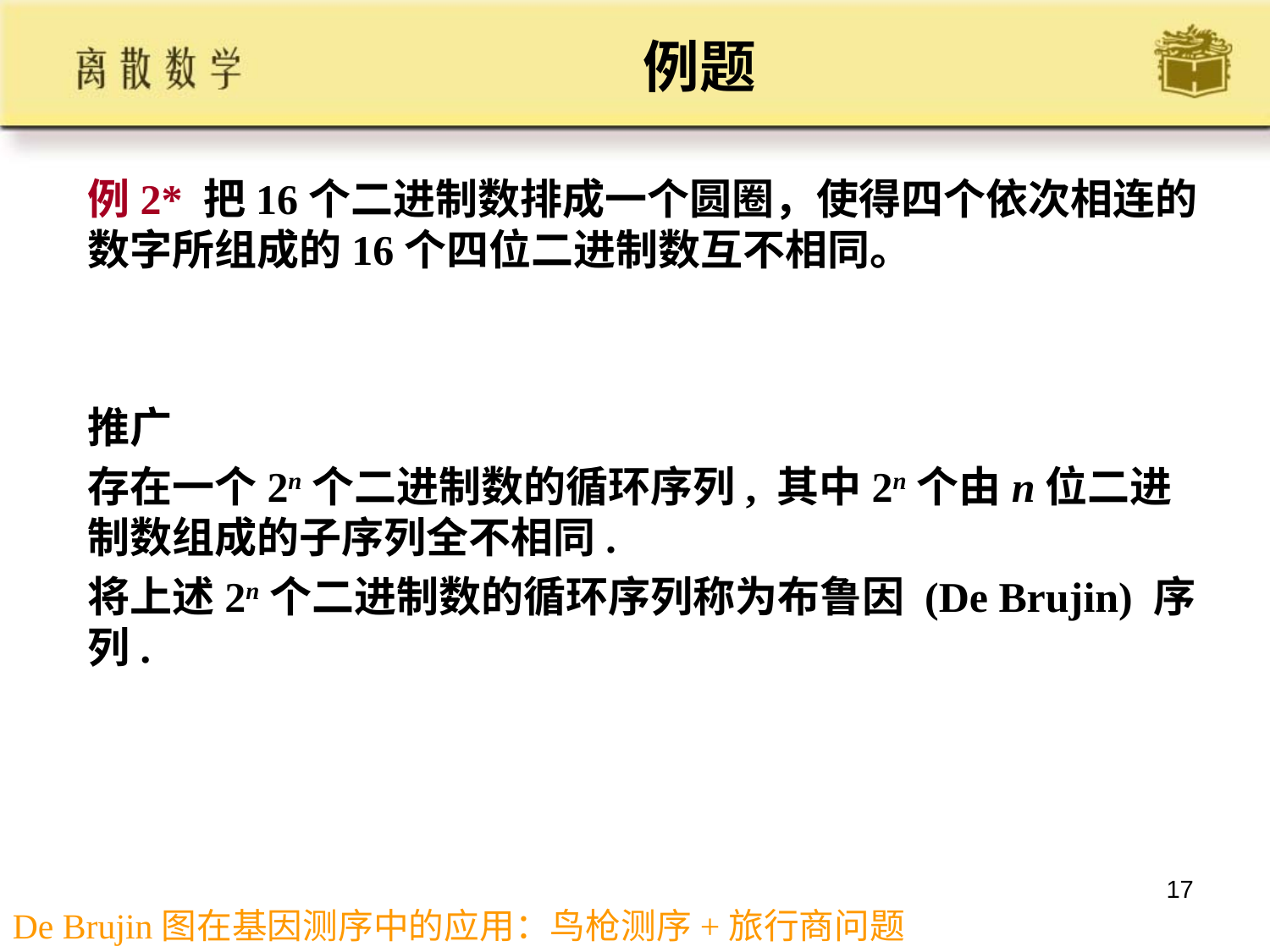

# 例题
例2* 把16个二进制数排成一个圆圈，使得四个依次相连的数字所组成的16个四位二进制数互不相同。

推广
存在一个2n个二进制数的循环序列, 其中2n个由n位二进制数组成的子序列全不相同.
将上述2n个二进制数的循环序列称为布鲁因 (De Brujin) 序列.
17
De Brujin图在基因测序中的应用：鸟枪测序+旅行商问题